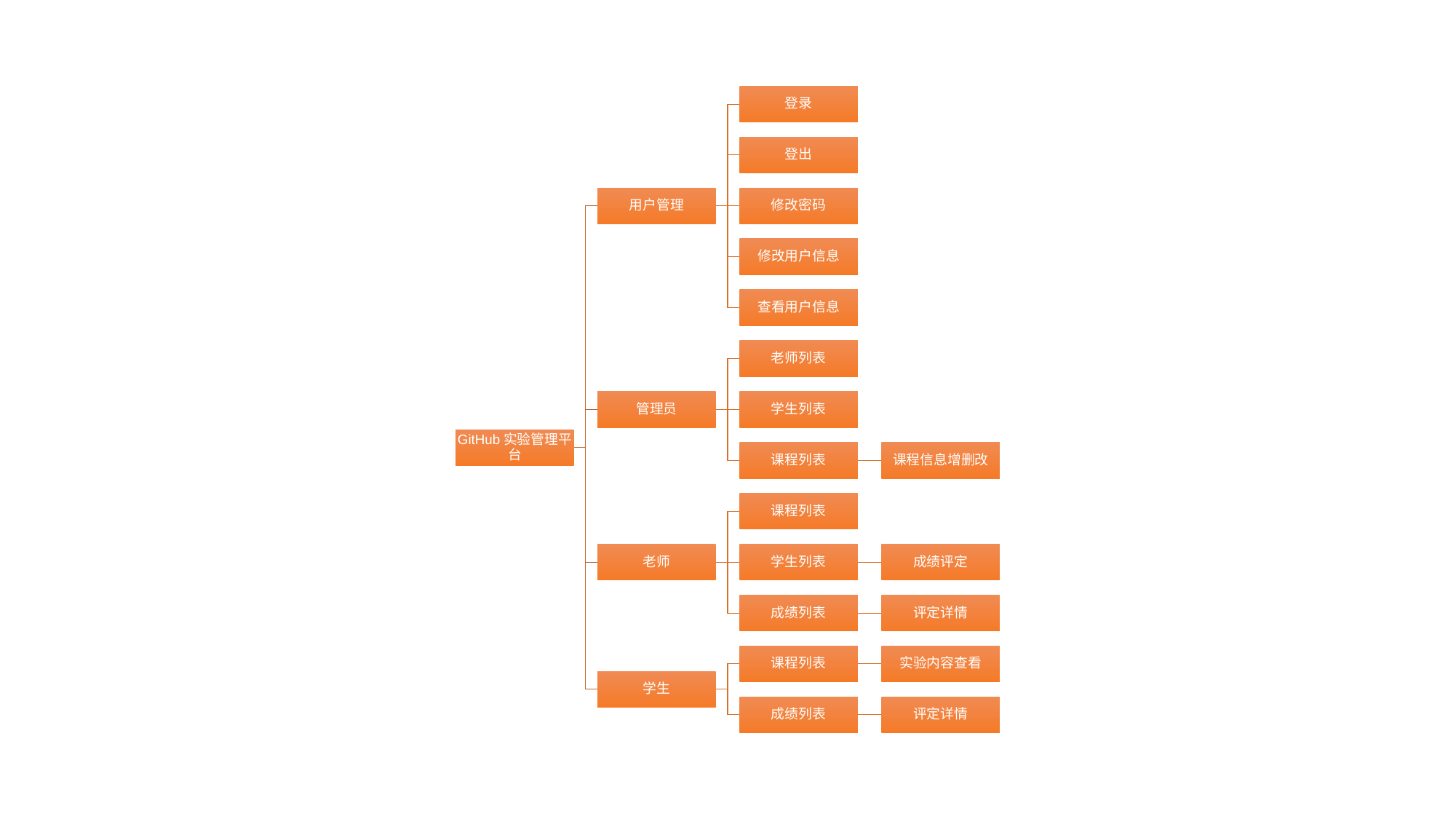

GitHub实验管理平台
用户管理
登录
登出
修改密码
修改用户信息
查看用户信息
管理员
老师列表
学生列表
课程列表
课程信息增删改
老师
课程列表
学生列表
成绩评定
成绩列表
评定详情
学生
课程列表
实验内容查看
成绩列表
评定详情